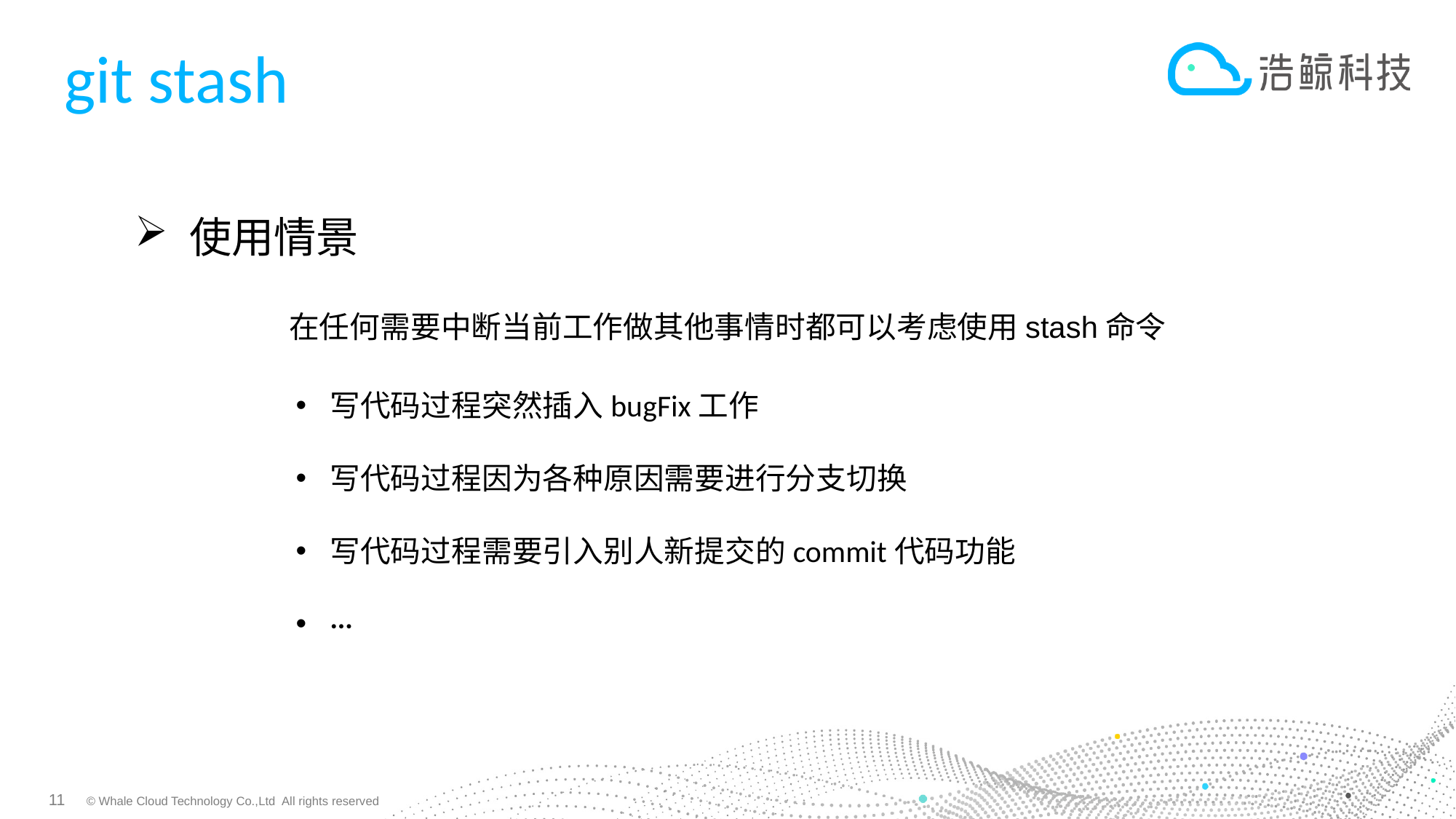

# git stash
使用情景
在任何需要中断当前工作做其他事情时都可以考虑使用stash命令
写代码过程突然插入bugFix工作

写代码过程因为各种原因需要进行分支切换

写代码过程需要引入别人新提交的commit代码功能

···